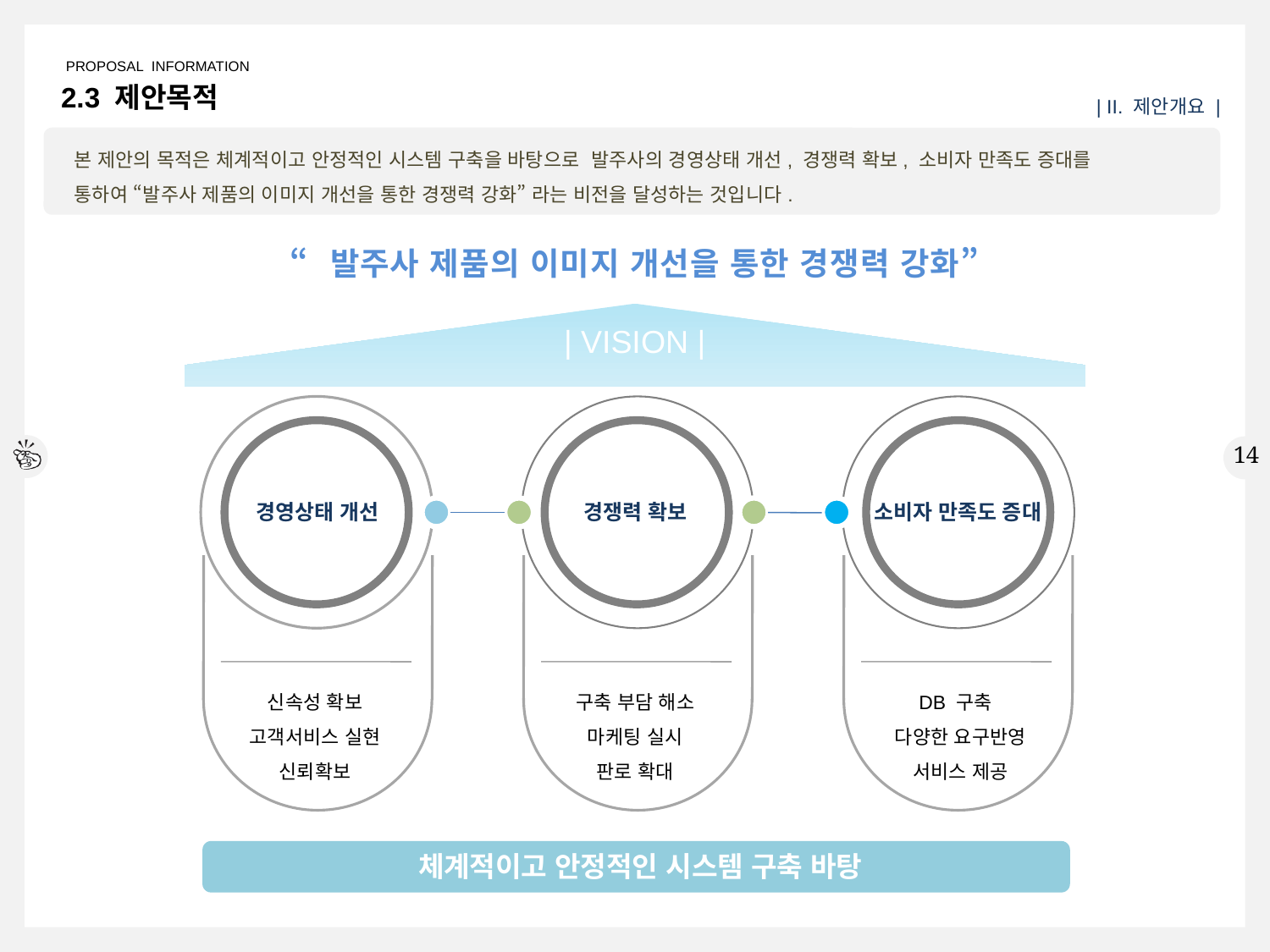

“발주사 제품의 이미지 개선을 통한 경쟁력 강화”
| VISION |

경영상태 개선

경쟁력 확보

소비자 만족도 증대

신속성 확보
고객서비스 실현
신뢰확보

구축 부담 해소
마케팅 실시
판로 확대

 DB 구축
 다양한 요구반영
 서비스 제공

체계적이고 안정적인 시스템 구축 바탕